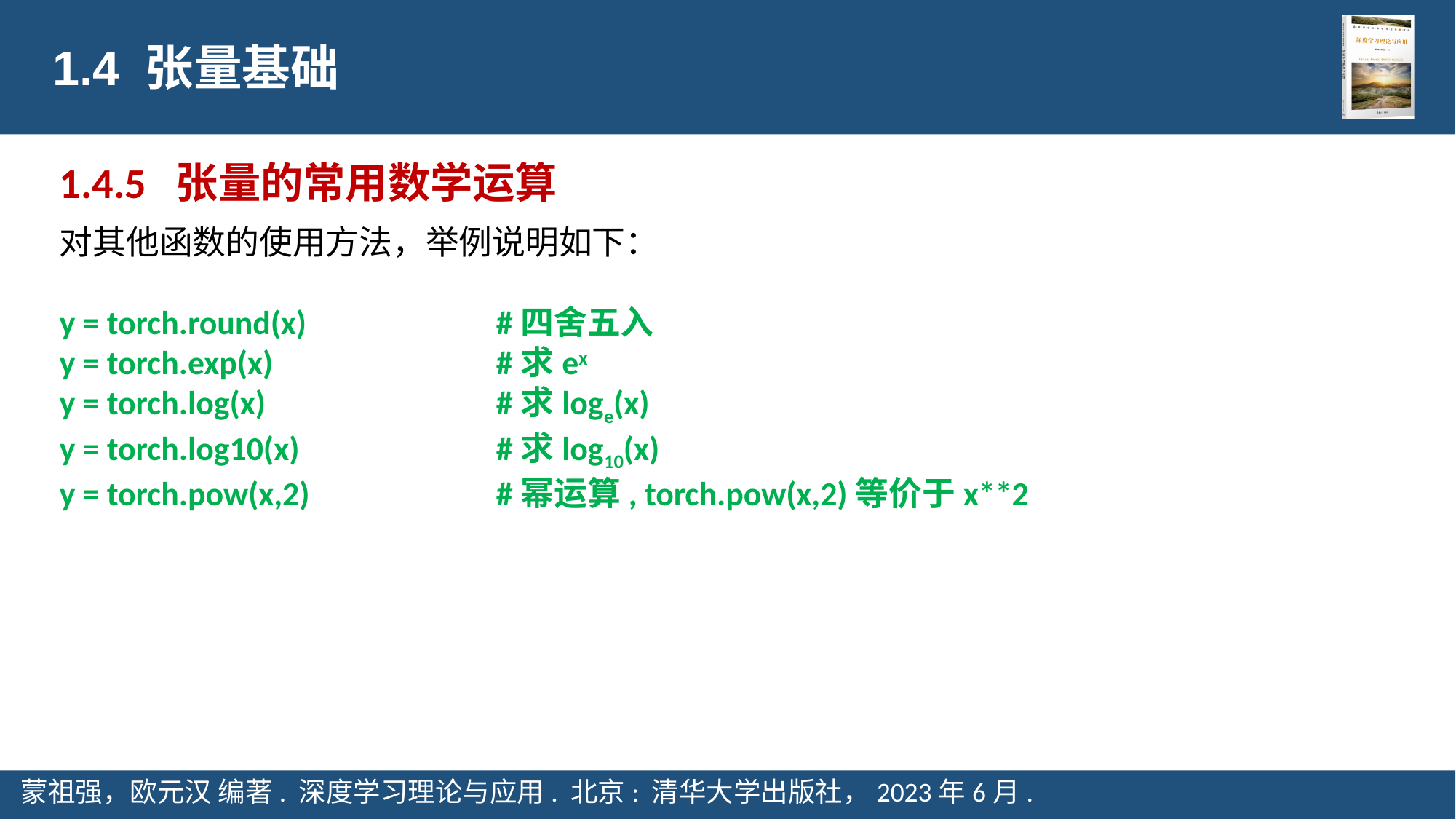

1.4 张量基础

1.4.5  张量的常用数学运算
对其他函数的使用方法，举例说明如下：

y = torch.round(x)  		#四舍五入
y = torch.exp(x)  		#求ex
y = torch.log(x) 			#求loge(x)
y = torch.log10(x) 		#求log10(x)
y = torch.pow(x,2) 		#幂运算, torch.pow(x,2)等价于x**2